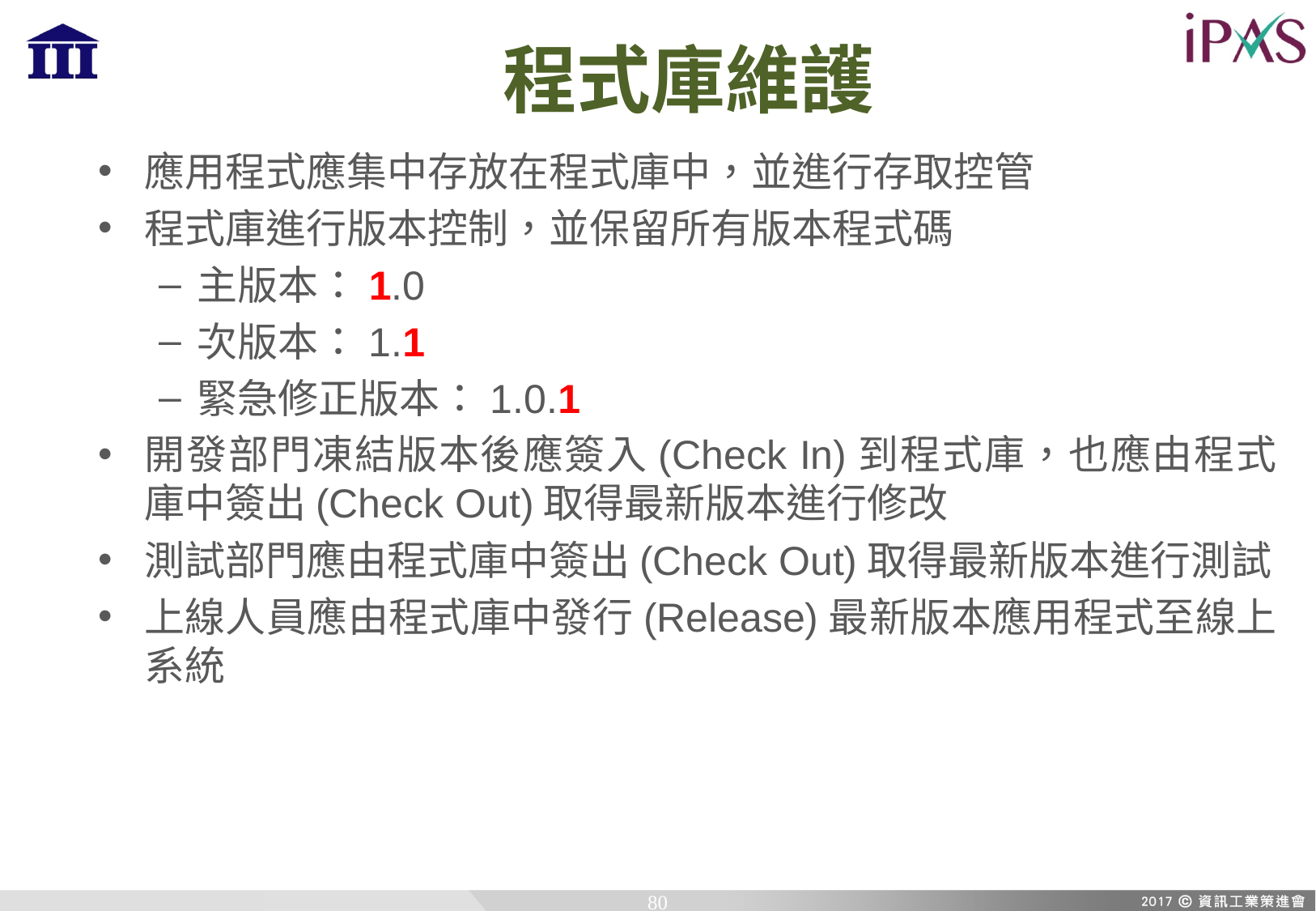

# 程式庫維護
應用程式應集中存放在程式庫中，並進行存取控管
程式庫進行版本控制，並保留所有版本程式碼
主版本：1.0
次版本：1.1
緊急修正版本：1.0.1
開發部門凍結版本後應簽入(Check In)到程式庫，也應由程式庫中簽出(Check Out)取得最新版本進行修改
測試部門應由程式庫中簽出(Check Out)取得最新版本進行測試
上線人員應由程式庫中發行(Release)最新版本應用程式至線上系統
80